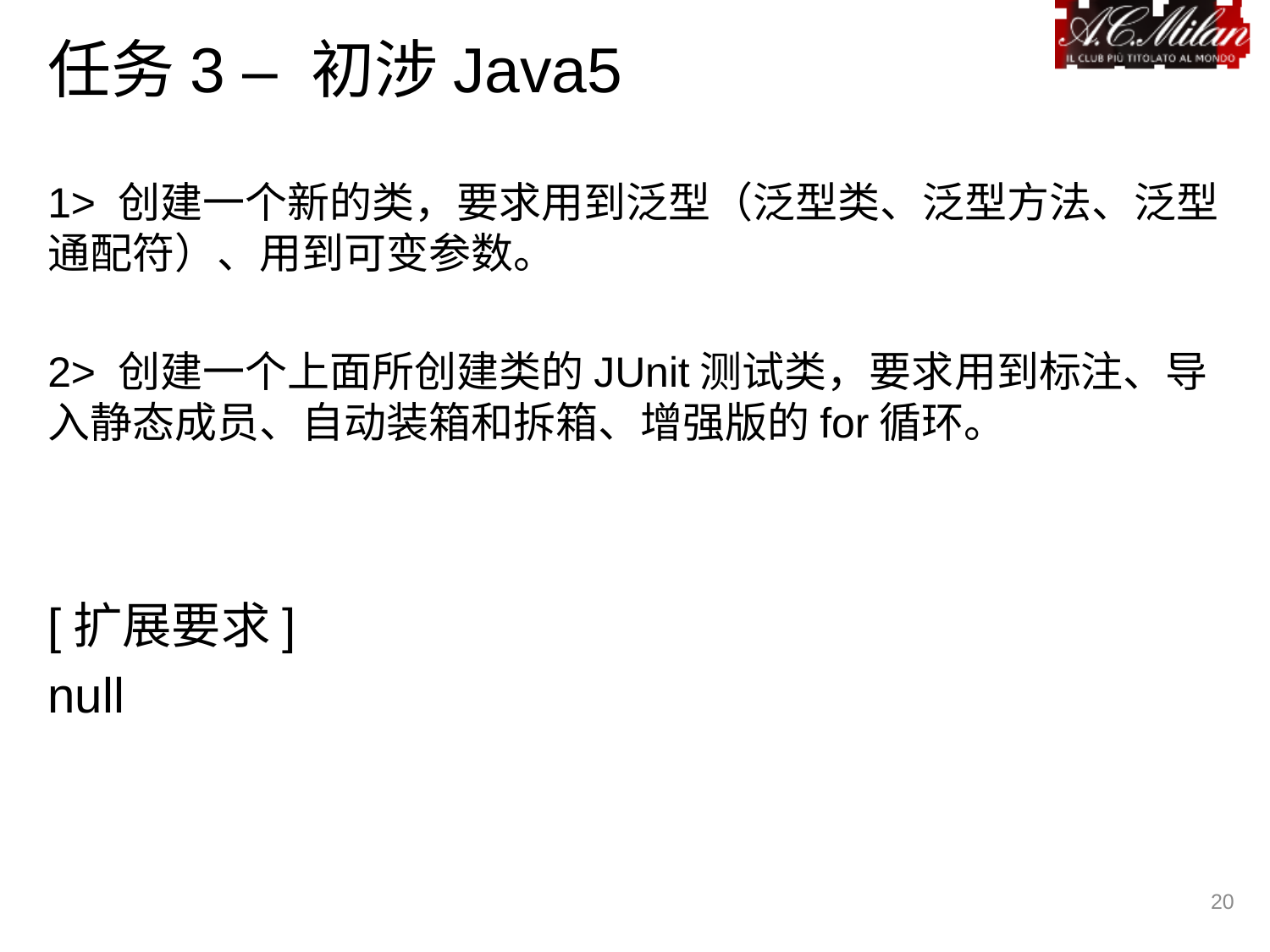

# 任务3 – 初涉Java5
1> 创建一个新的类，要求用到泛型（泛型类、泛型方法、泛型通配符）、用到可变参数。

2> 创建一个上面所创建类的JUnit测试类，要求用到标注、导入静态成员、自动装箱和拆箱、增强版的for循环。

[扩展要求]
null
20